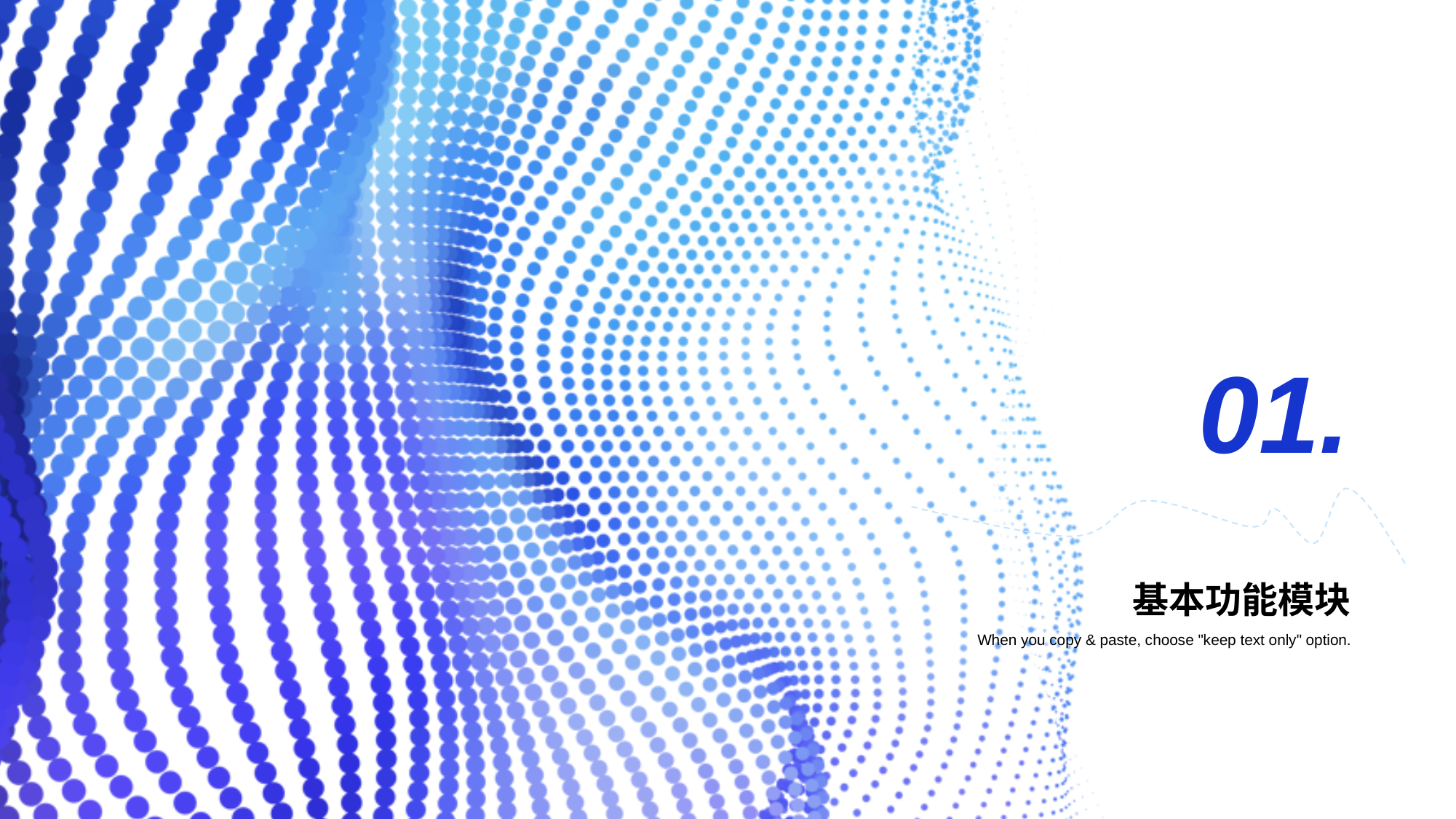

01.

# 基本功能模块
When you copy & paste, choose "keep text only" option.